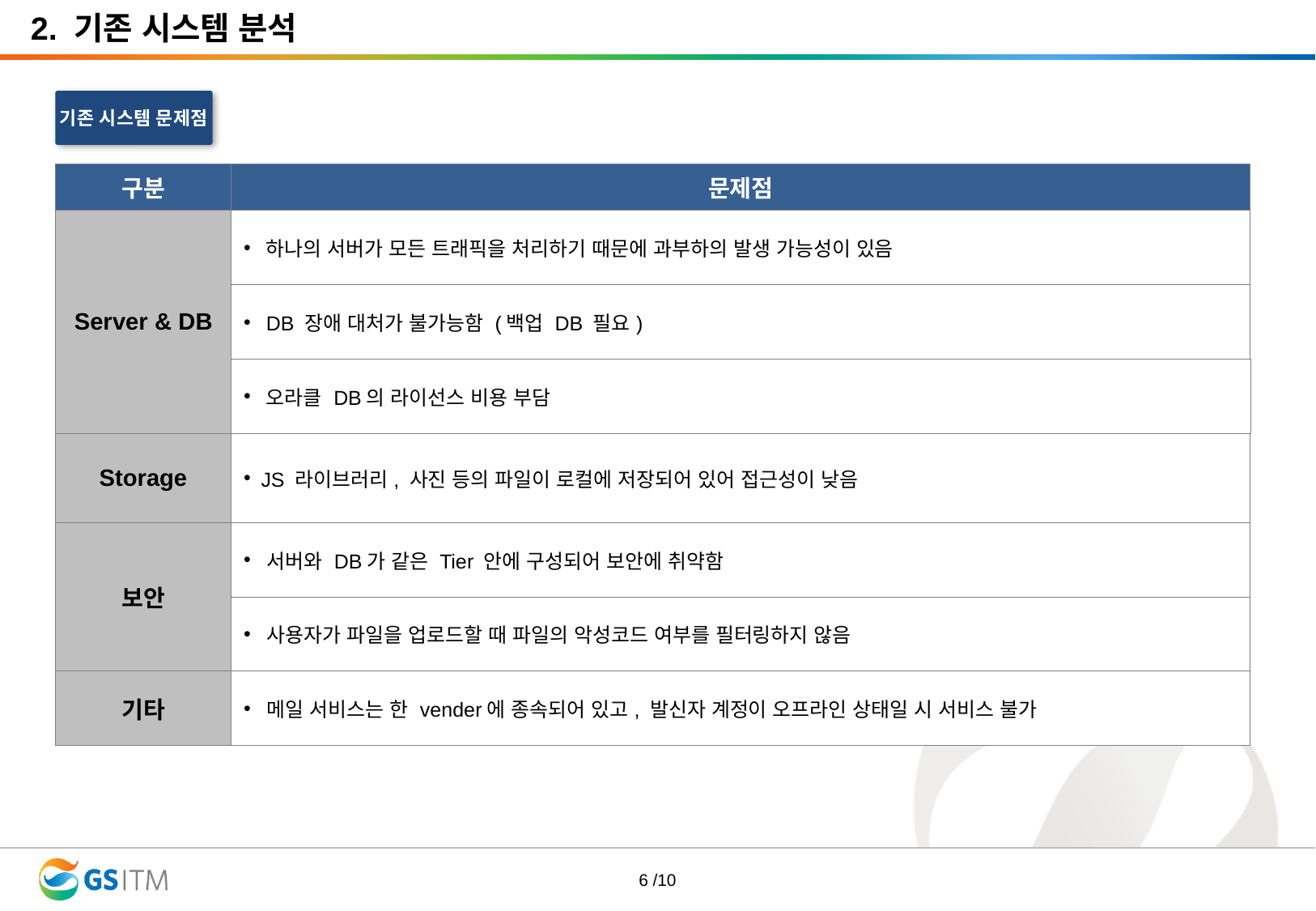

2. 기존 시스템 분석
기존 시스템 문제점
| 구분 | 문제점 |
| --- | --- |
| Server & DB | 하나의 서버가 모든 트래픽을 처리하기 때문에 과부하의 발생 가능성이 있음 |
|  | DB 장애 대처가 불가능함 (백업 DB 필요) |
|  | 오라클 DB의 라이선스 비용 부담 |
| Storage | JS 라이브러리, 사진 등의 파일이 로컬에 저장되어 있어 접근성이 낮음 |
| 보안 | 서버와 DB가 같은 Tier 안에 구성되어 보안에 취약함 |
|  | 사용자가 파일을 업로드할 때 파일의 악성코드 여부를 필터링하지 않음 |
| 기타 | 메일 서비스는 한 vender에 종속되어 있고, 발신자 계정이 오프라인 상태일 시 서비스 불가 |